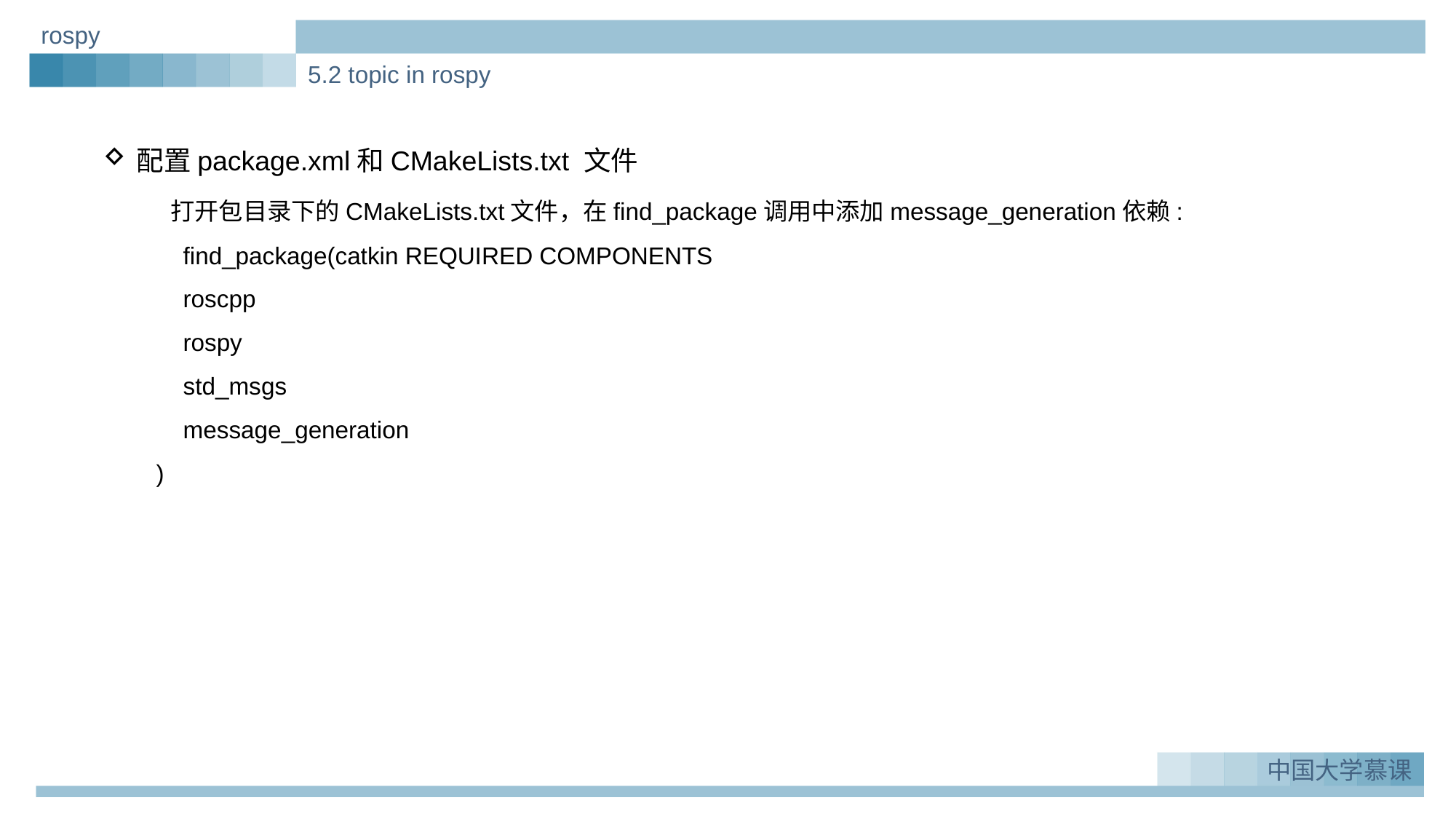

rospy
5.2 topic in rospy
配置package.xml和CMakeLists.txt 文件
          打开包目录下的CMakeLists.txt文件，在find_package调用中添加message_generation依赖:
            find_package(catkin REQUIRED COMPONENTS
            roscpp
            rospy
            std_msgs
            message_generation
        )

实例一：Greeting_demo
1.
中国大学慕课